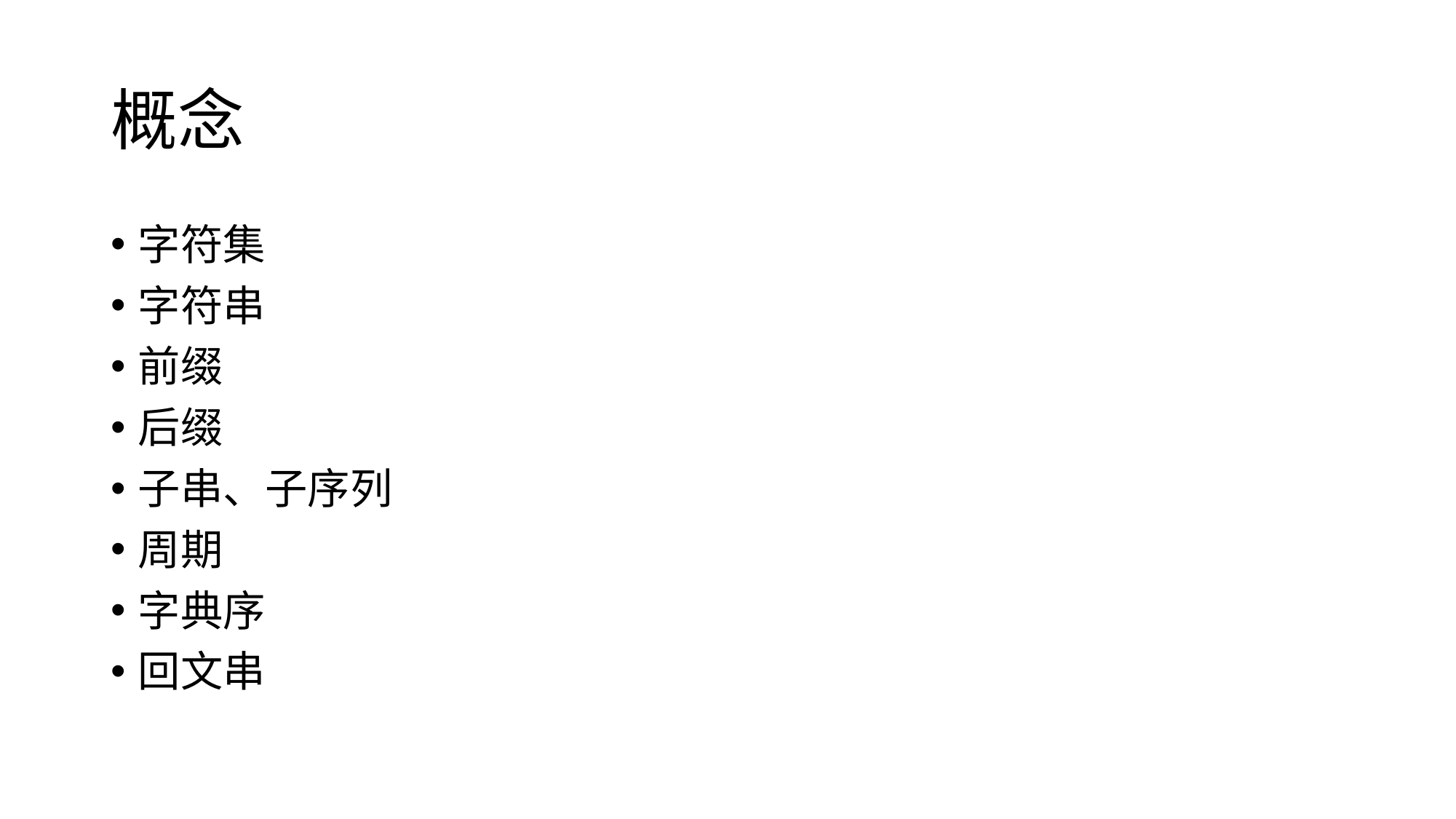

# 概念
字符集
字符串
前缀
后缀
子串、子序列
周期
字典序
回文串